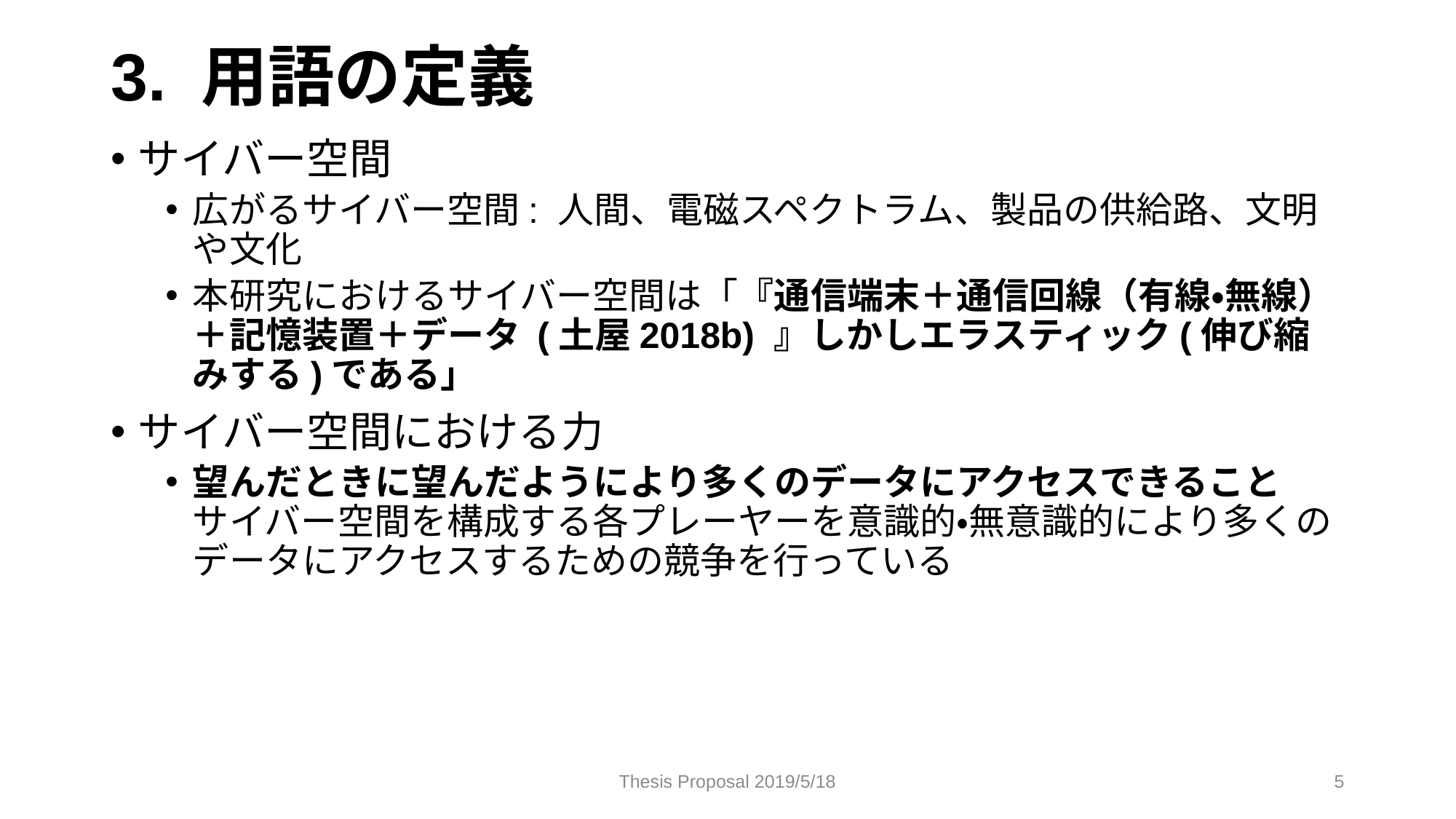

# 3. 用語の定義
サイバー空間
広がるサイバー空間: 人間、電磁スペクトラム、製品の供給路、文明や文化
本研究におけるサイバー空間は「『通信端末＋通信回線（有線・無線）＋記憶装置＋データ (土屋2018b) 』しかしエラスティック(伸び縮みする)である」
サイバー空間における力
望んだときに望んだようにより多くのデータにアクセスできること
サイバー空間を構成する各プレーヤーを意識的・無意識的により多くのデータにアクセスするための競争を行っている
Thesis Proposal 2019/5/18
5